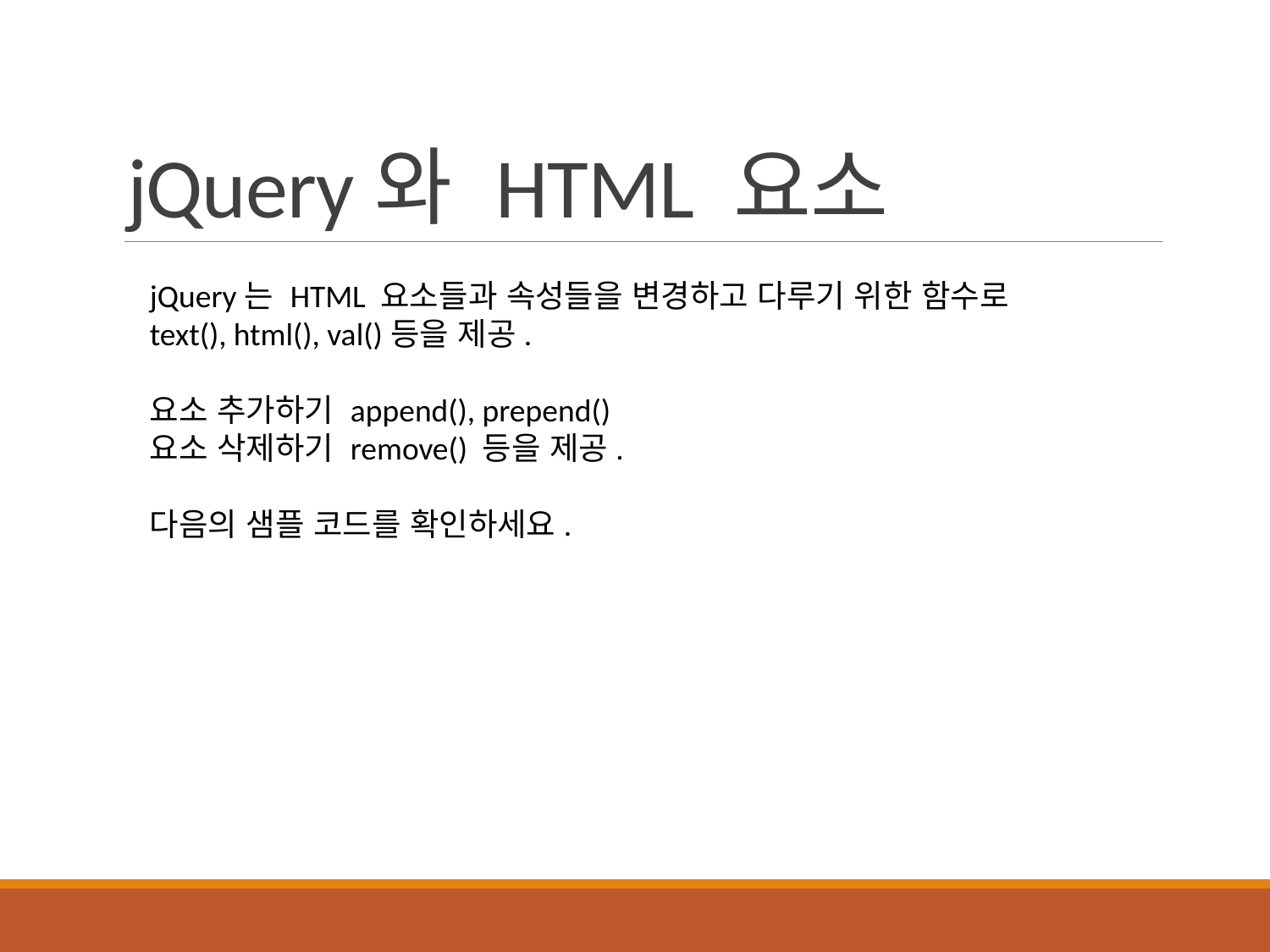

# jQuery와 HTML 요소
jQuery는 HTML 요소들과 속성들을 변경하고 다루기 위한 함수로
text(), html(), val()등을 제공.

요소 추가하기 append(), prepend()
요소 삭제하기 remove() 등을 제공.

다음의 샘플 코드를 확인하세요.